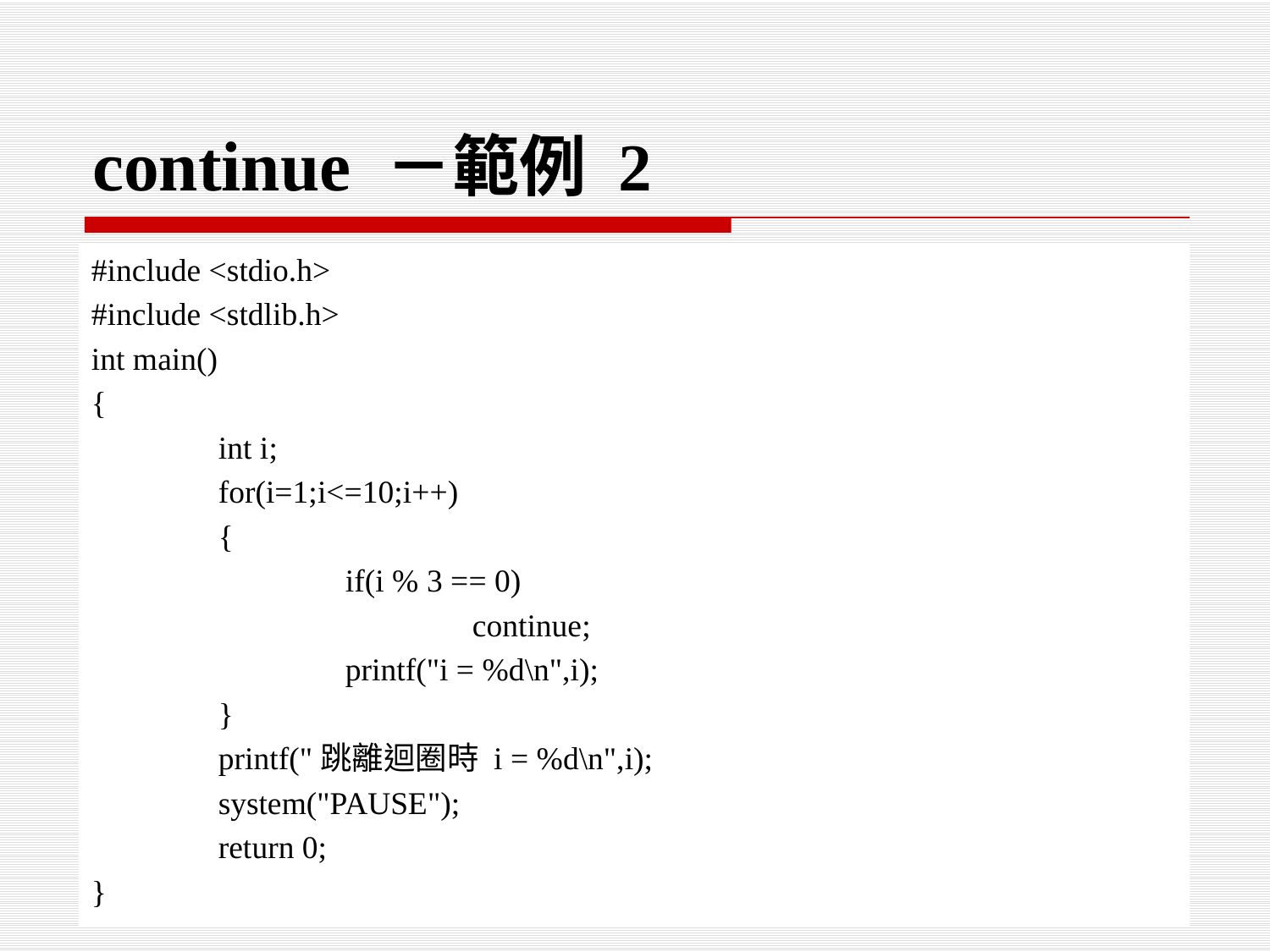

# continue －範例 2
#include <stdio.h>
#include <stdlib.h>
int main()
{
	int i;
	for(i=1;i<=10;i++)
	{
		if(i % 3 == 0)
			continue;
		printf("i = %d\n",i);
	}
	printf("跳離迴圈時 i = %d\n",i);
	system("PAUSE");
	return 0;
}